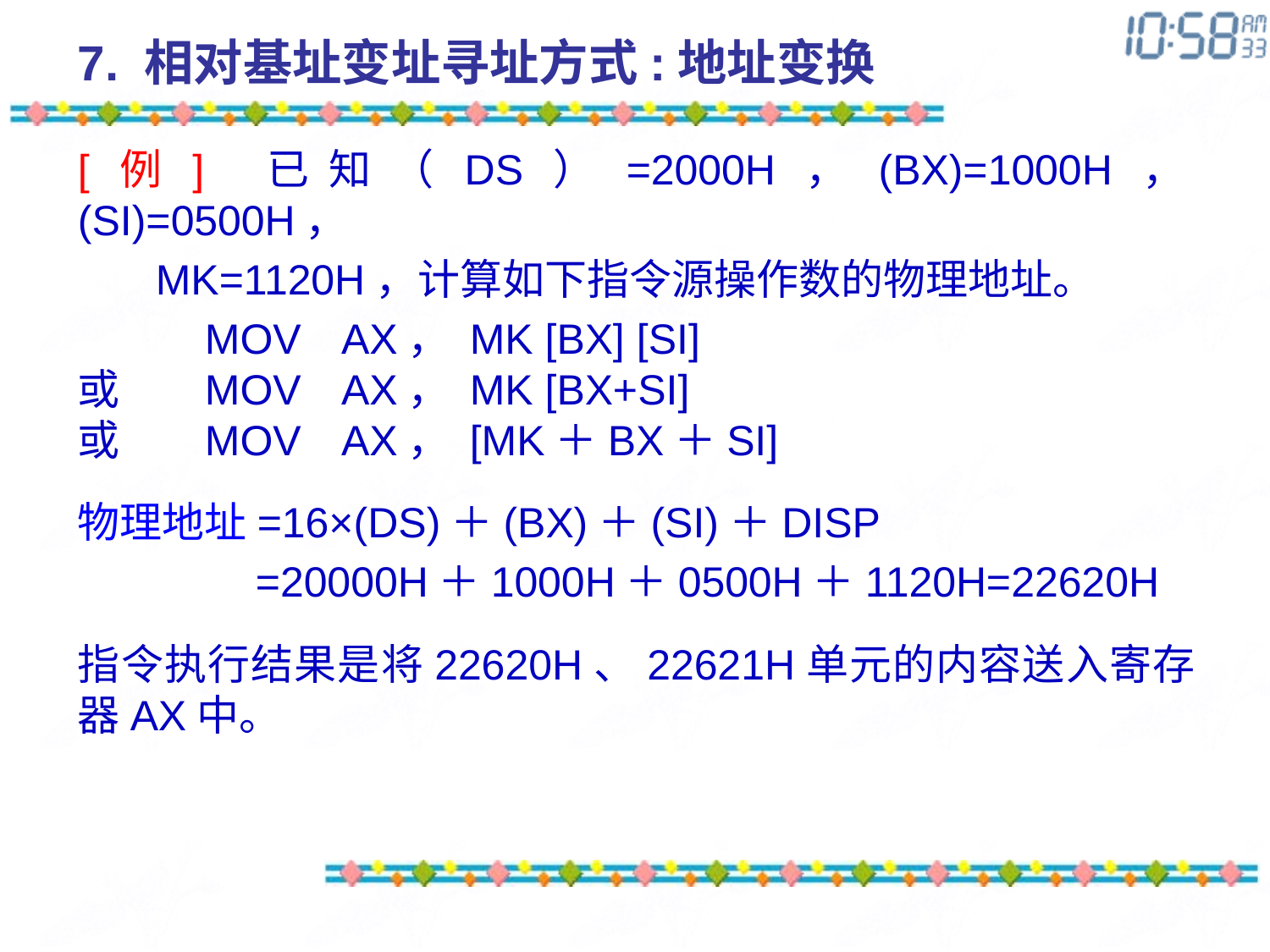

# 7. 相对基址变址寻址方式:地址变换
[例] 已知（DS）=2000H，(BX)=1000H，(SI)=0500H，
MK=1120H，计算如下指令源操作数的物理地址。
	MOV	 AX， MK [BX] [SI]
或	MOV	 AX， MK [BX+SI]
或	MOV	 AX， [MK＋BX＋SI]
物理地址=16×(DS)＋(BX)＋(SI)＋DISP
               =20000H＋1000H＋0500H＋1120H=22620H
指令执行结果是将22620H、22621H单元的内容送入寄存器AX中。